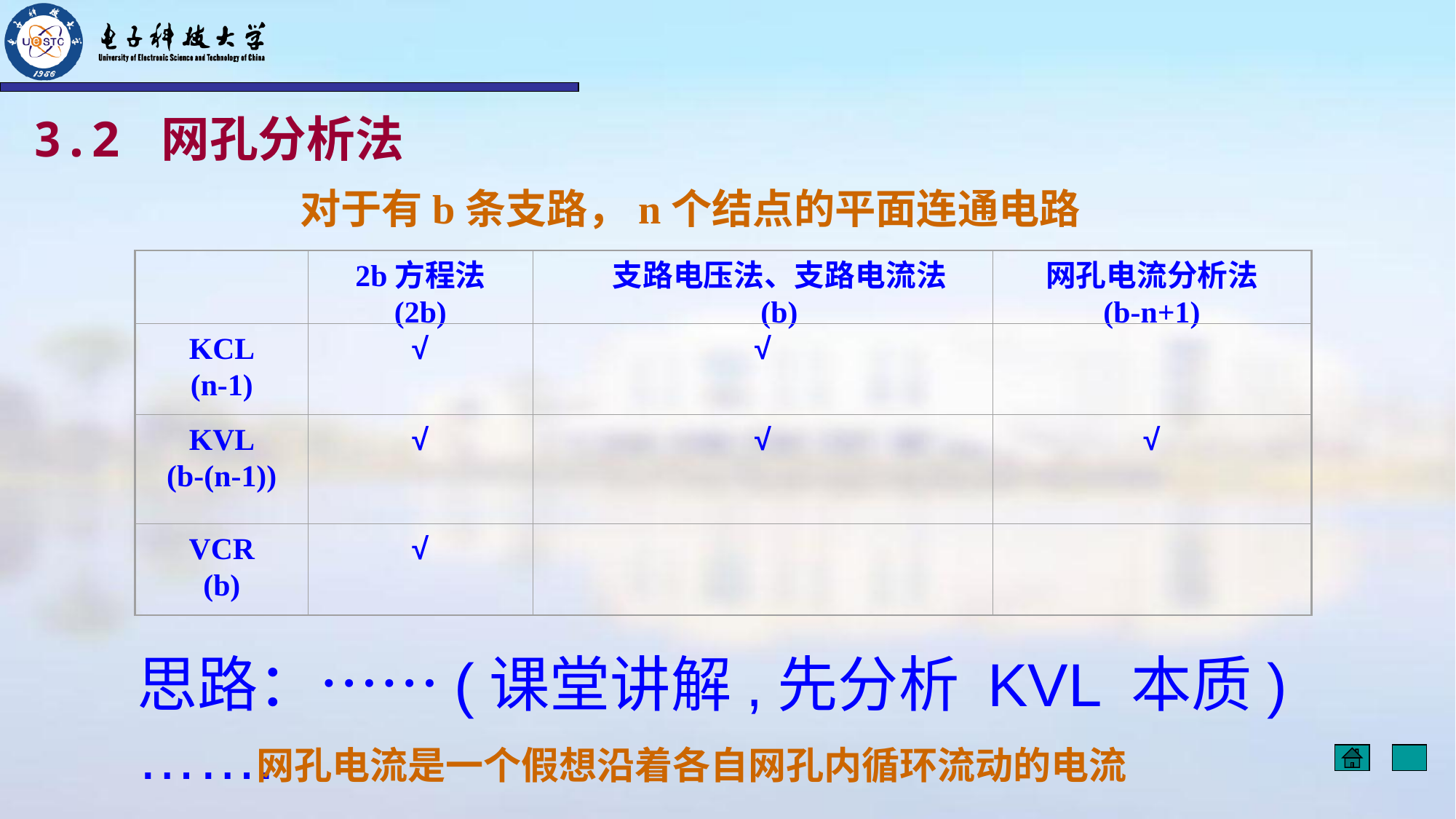

3.2 网孔分析法
对于有b条支路，n个结点的平面连通电路

2b方程法
(2b)

支路电压法、支路电流法
(b)

网孔电流分析法
(b-n+1)

KCL
(n-1)

√

√

KVL
(b-(n-1))

√

√

√

VCR
(b)

√

思路：……(课堂讲解,先分析 KVL 本质)…….
网孔电流是一个假想沿着各自网孔内循环流动的电流